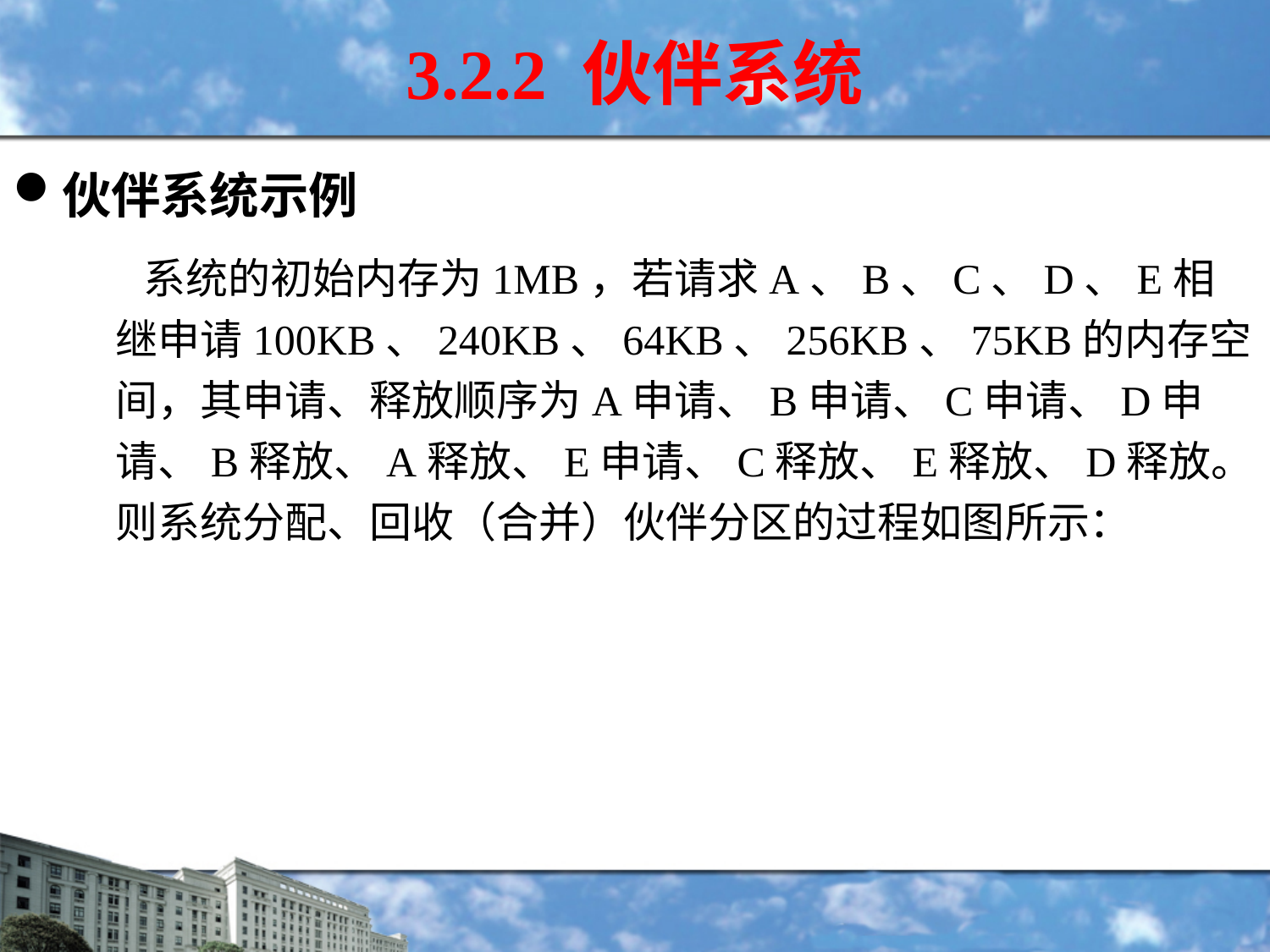

3.2.2 伙伴系统
伙伴系统示例
      系统的初始内存为1MB，若请求A、B、C、D、E相继申请100KB、240KB、64KB、256KB、75KB的内存空间，其申请、释放顺序为A申请、B申请、C申请、D申请、B释放、A释放、E申请、C释放、E释放、D释放。则系统分配、回收（合并）伙伴分区的过程如图所示：